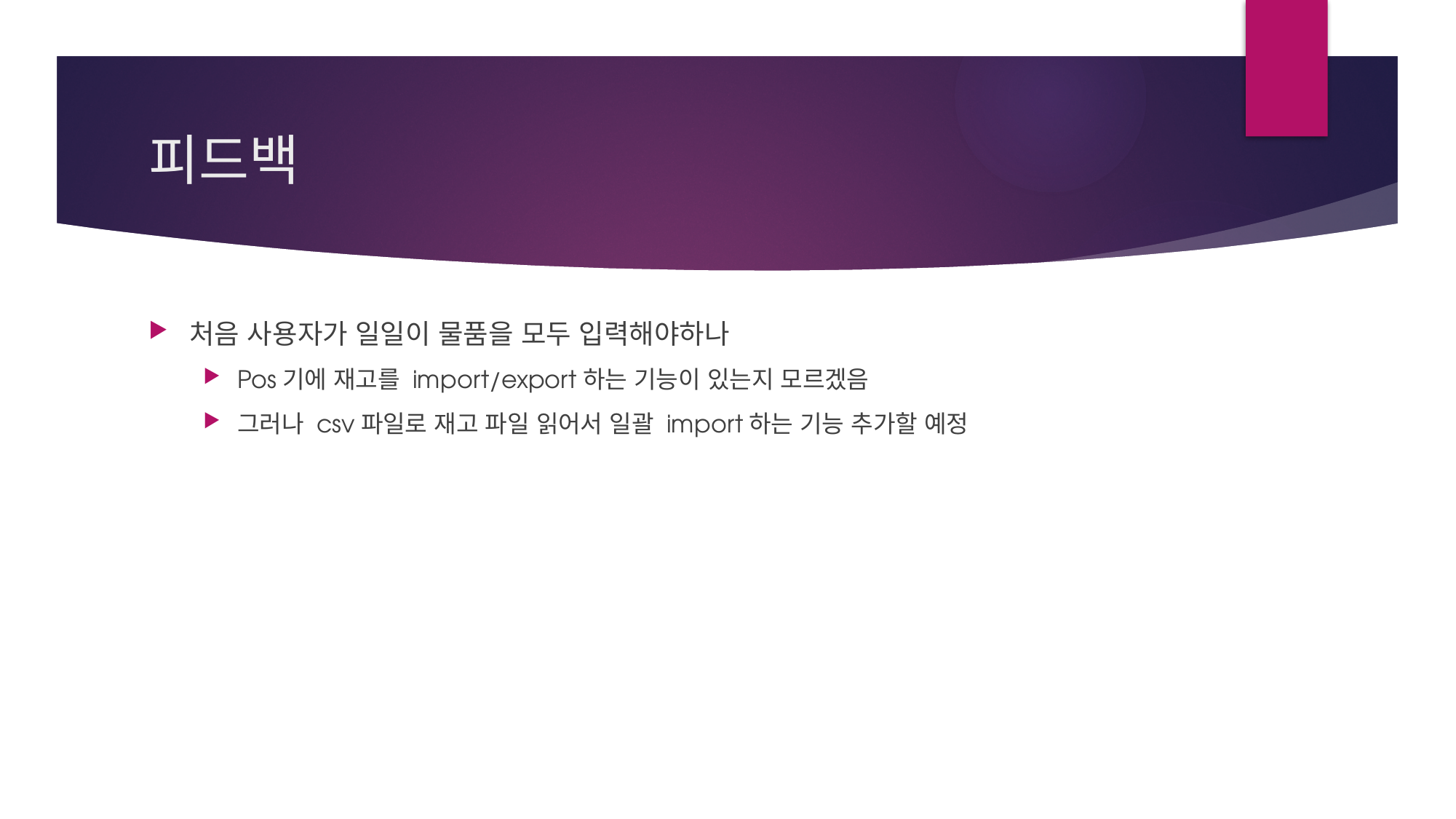

# 피드백
처음 사용자가 일일이 물품을 모두 입력해야하나
Pos기에 재고를 import/export하는 기능이 있는지 모르겠음
그러나 csv파일로 재고 파일 읽어서 일괄 import하는 기능 추가할 예정